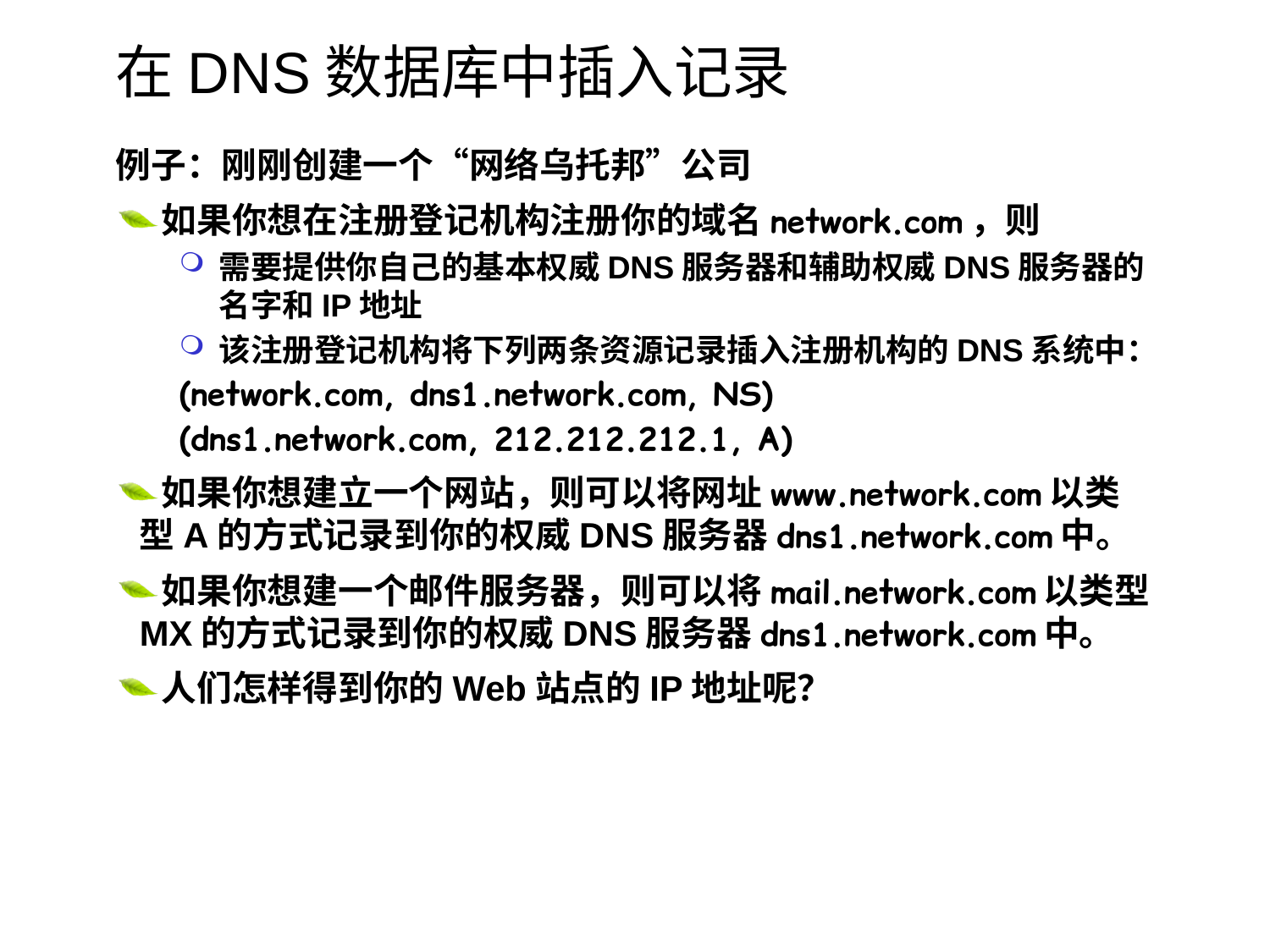

# 在DNS数据库中插入记录
例子：刚刚创建一个“网络乌托邦”公司
如果你想在注册登记机构注册你的域名network.com，则
需要提供你自己的基本权威DNS服务器和辅助权威DNS服务器的名字和IP地址
该注册登记机构将下列两条资源记录插入注册机构的DNS系统中：
(network.com, dns1.network.com, NS)
(dns1.network.com, 212.212.212.1, A)
如果你想建立一个网站，则可以将网址www.network.com以类型A的方式记录到你的权威DNS服务器dns1.network.com中。
如果你想建一个邮件服务器，则可以将mail.network.com以类型MX的方式记录到你的权威DNS服务器dns1.network.com中。
人们怎样得到你的Web站点的IP地址呢？